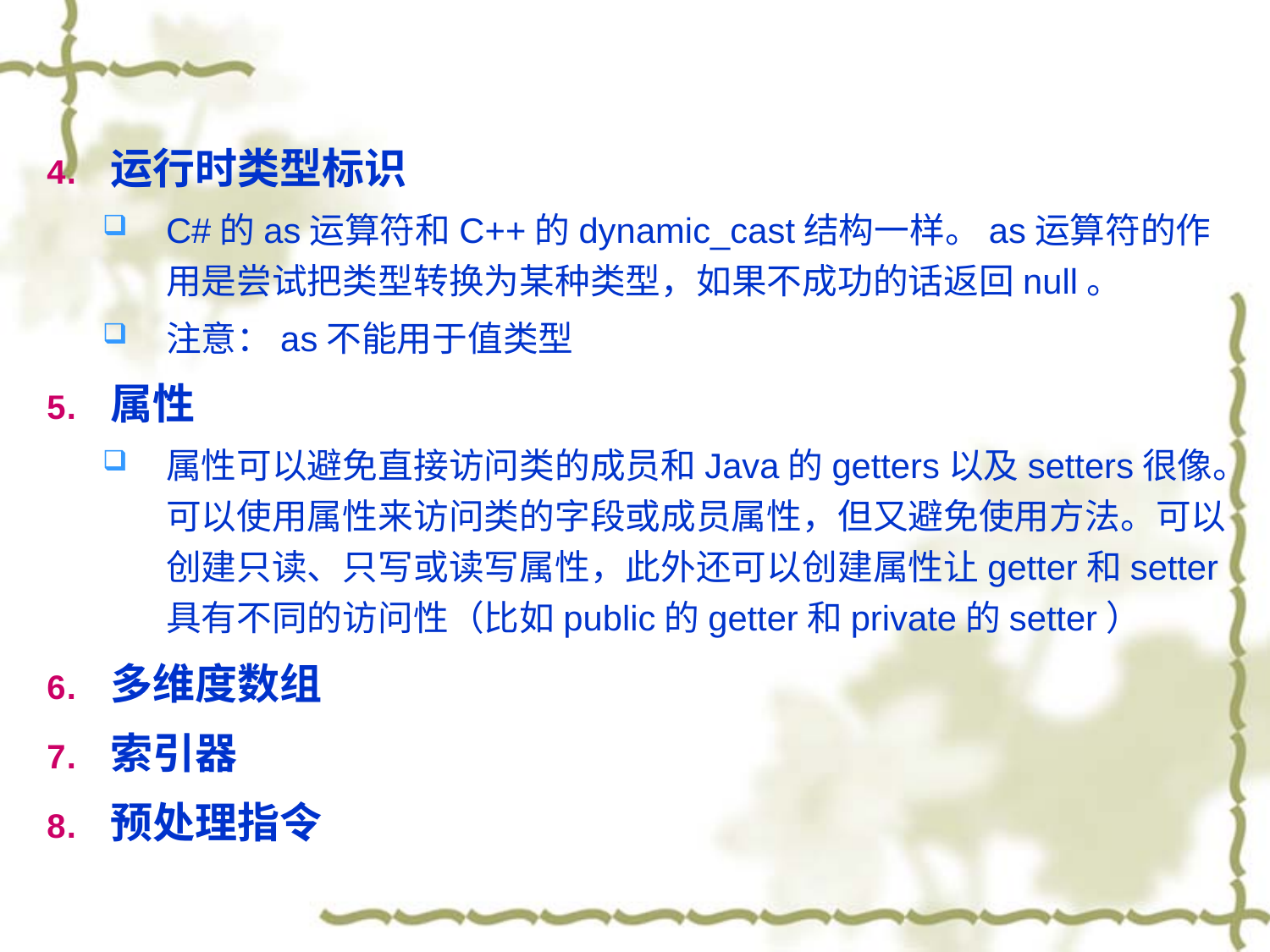

运行时类型标识
C#的as运算符和C++的dynamic_cast结构一样。as运算符的作用是尝试把类型转换为某种类型，如果不成功的话返回null。
注意：as不能用于值类型
属性
属性可以避免直接访问类的成员和Java的getters以及setters很像。可以使用属性来访问类的字段或成员属性，但又避免使用方法。可以创建只读、只写或读写属性，此外还可以创建属性让getter和setter具有不同的访问性（比如public的getter和private的setter）
多维度数组
索引器
预处理指令